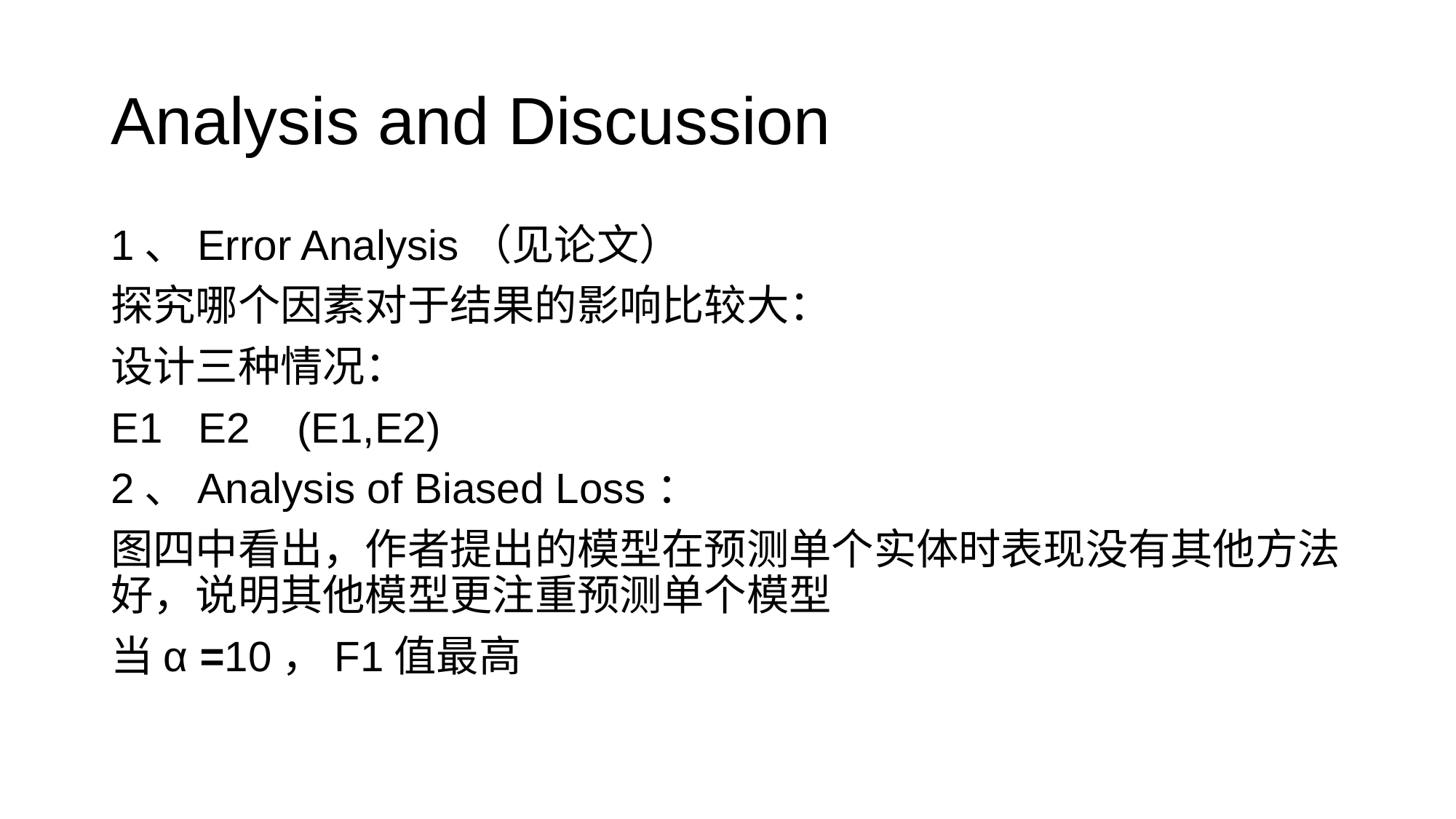

# Analysis and Discussion
1、Error Analysis（见论文）
探究哪个因素对于结果的影响比较大：
设计三种情况：
E1   E2    (E1,E2)
2、Analysis of Biased Loss：
图四中看出，作者提出的模型在预测单个实体时表现没有其他方法好，说明其他模型更注重预测单个模型
当α =10，F1值最高